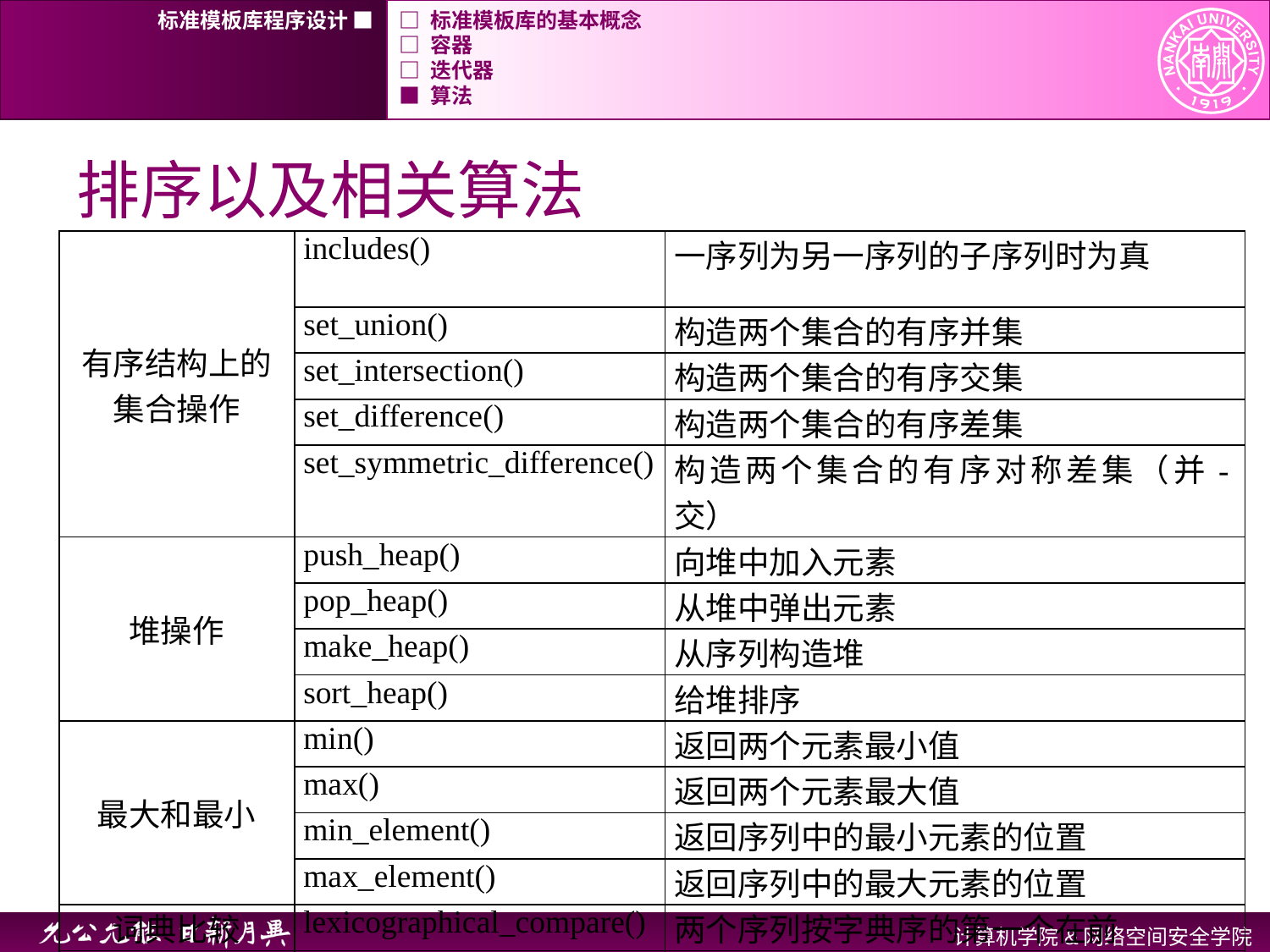

标准模板库程序设计 ■
□ 标准模板库的基本概念

□ 容器

□ 迭代器

■ 算法
# 排序以及相关算法
| 有序结构上的集合操作 | includes() | 一序列为另一序列的子序列时为真 |
| --- | --- | --- |
|  | set\_union() | 构造两个集合的有序并集 |
|  | set\_intersection() | 构造两个集合的有序交集 |
|  | set\_difference() | 构造两个集合的有序差集 |
|  | set\_symmetric\_difference() | 构造两个集合的有序对称差集（并-交） |
| 堆操作 | push\_heap() | 向堆中加入元素 |
|  | pop\_heap() | 从堆中弹出元素 |
|  | make\_heap() | 从序列构造堆 |
|  | sort\_heap() | 给堆排序 |
| 最大和最小 | min() | 返回两个元素最小值 |
|  | max() | 返回两个元素最大值 |
|  | min\_element() | 返回序列中的最小元素的位置 |
|  | max\_element() | 返回序列中的最大元素的位置 |
| 词典比较 | lexicographical\_compare() | 两个序列按字典序的第一个在前 |
| 排列生成器 | next\_permutation() | 按字典序的下一个排列 |
|  | prev\_permutation() | 按字典序的前一个排列 |